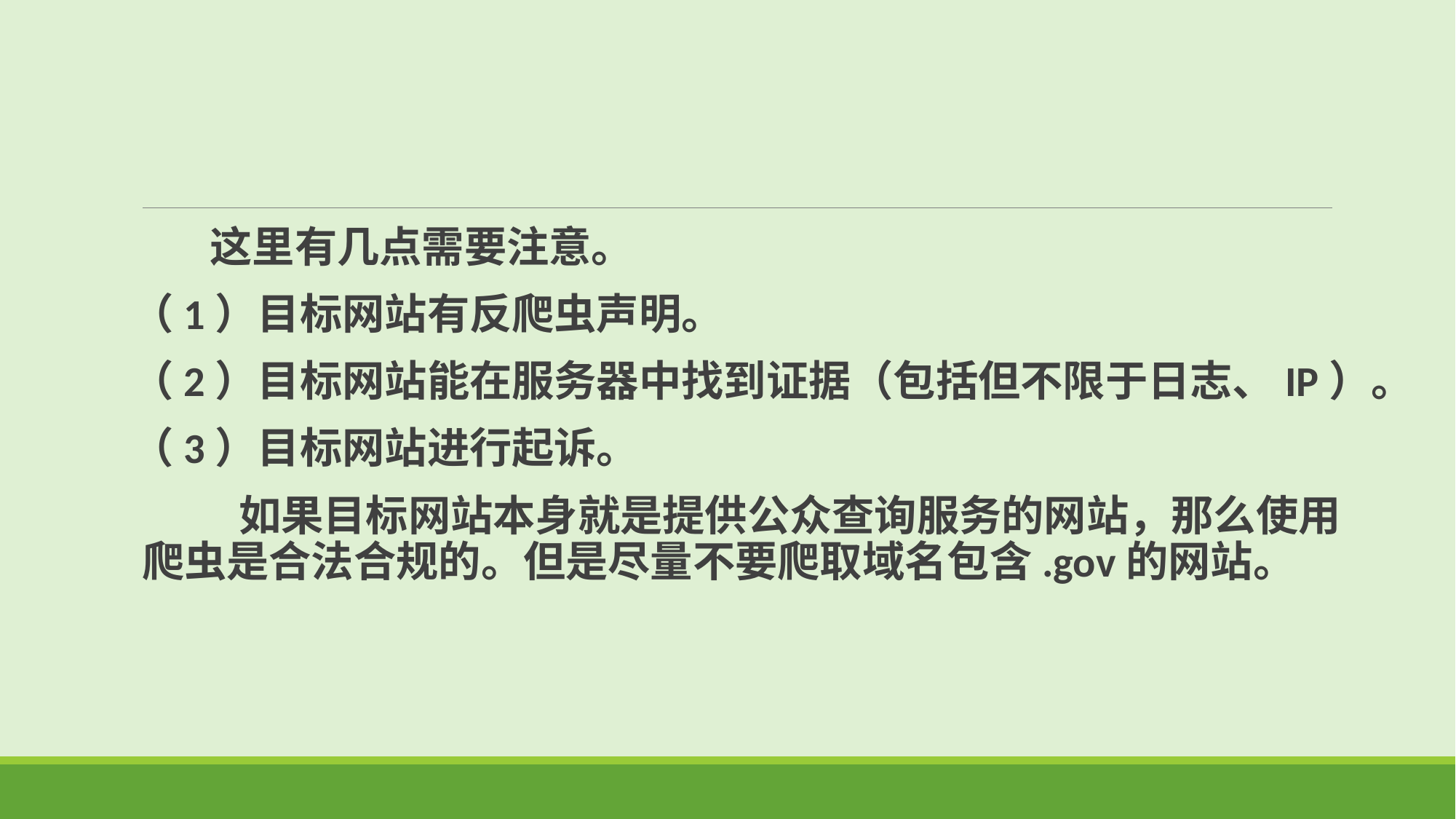

这里有几点需要注意。
（1）目标网站有反爬虫声明。
（2）目标网站能在服务器中找到证据（包括但不限于日志、IP）。
（3）目标网站进行起诉。
         如果目标网站本身就是提供公众查询服务的网站，那么使用爬虫是合法合规的。但是尽量不要爬取域名包含.gov的网站。